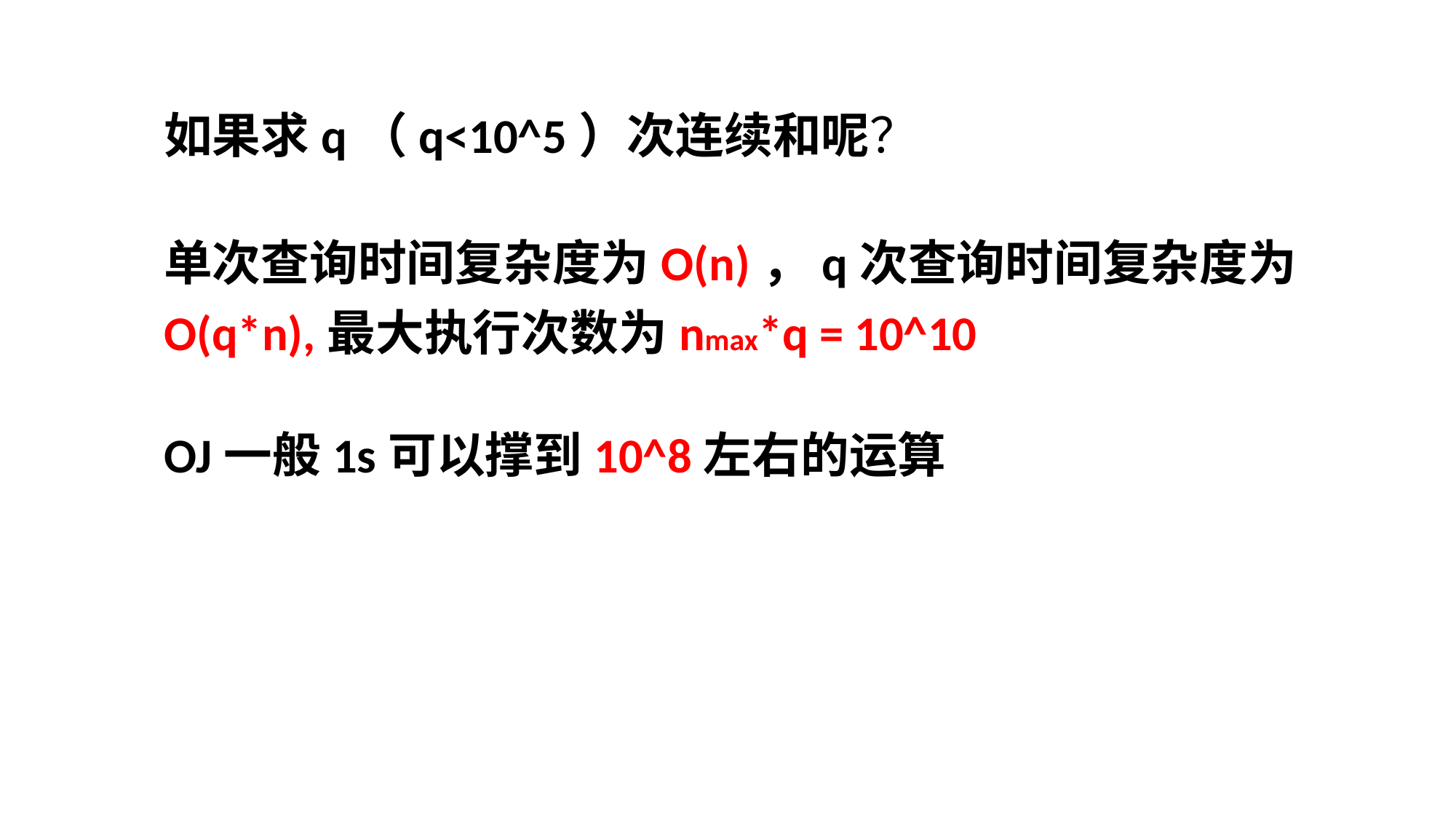

如果求q（q<10^5）次连续和呢？
单次查询时间复杂度为O(n)，q次查询时间复杂度为
O(q*n),最大执行次数为nmax*q = 10^10
OJ一般1s可以撑到10^8左右的运算